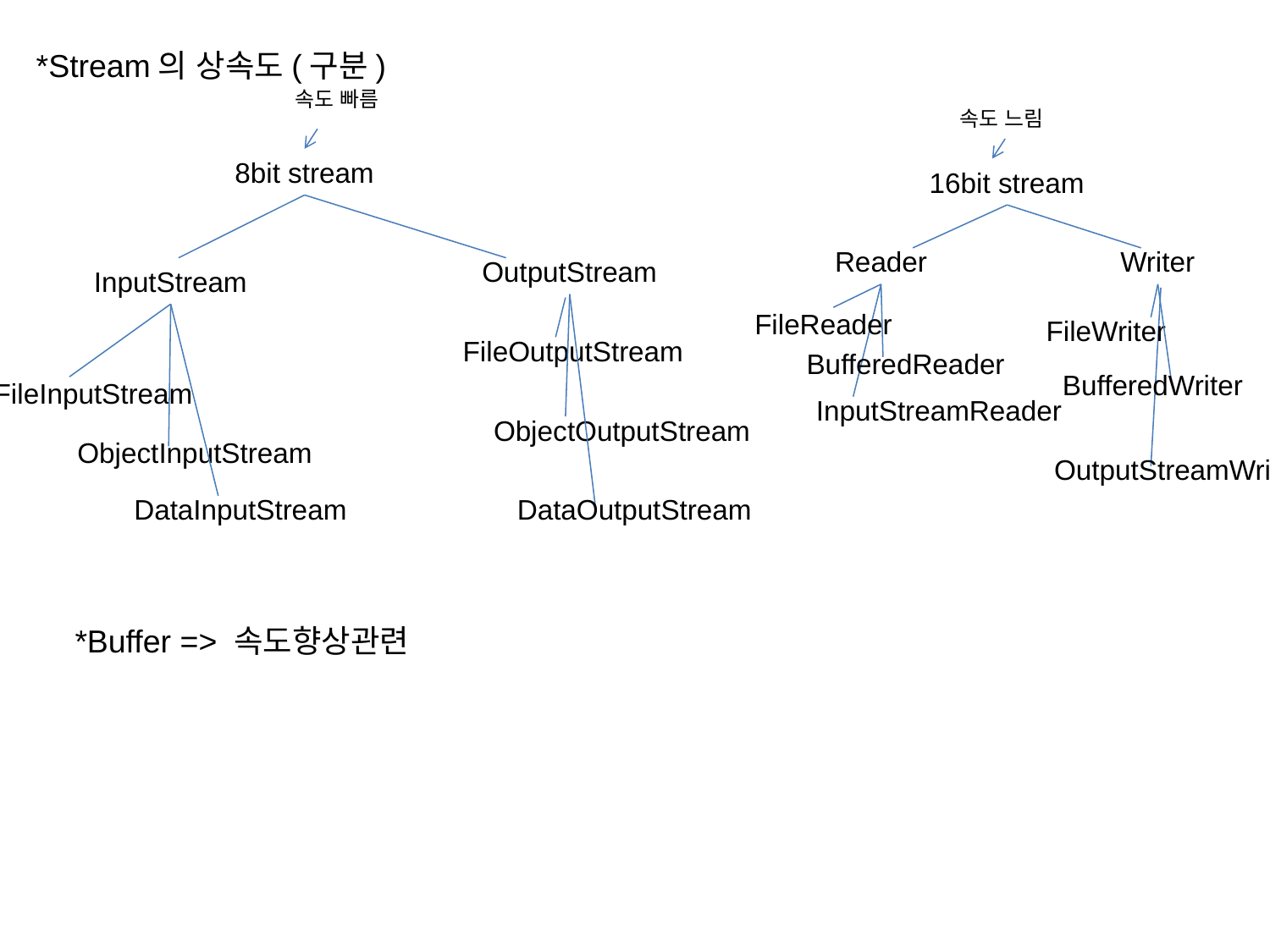

*Stream의 상속도(구분)
속도 빠름
속도 느림
8bit stream
16bit stream
Reader
Writer
OutputStream
InputStream
FileReader
FileWriter
FileOutputStream
BufferedReader
BufferedWriter
FileInputStream
InputStreamReader
ObjectOutputStream
ObjectInputStream
OutputStreamWriter
DataInputStream
DataOutputStream
*Buffer => 속도향상관련